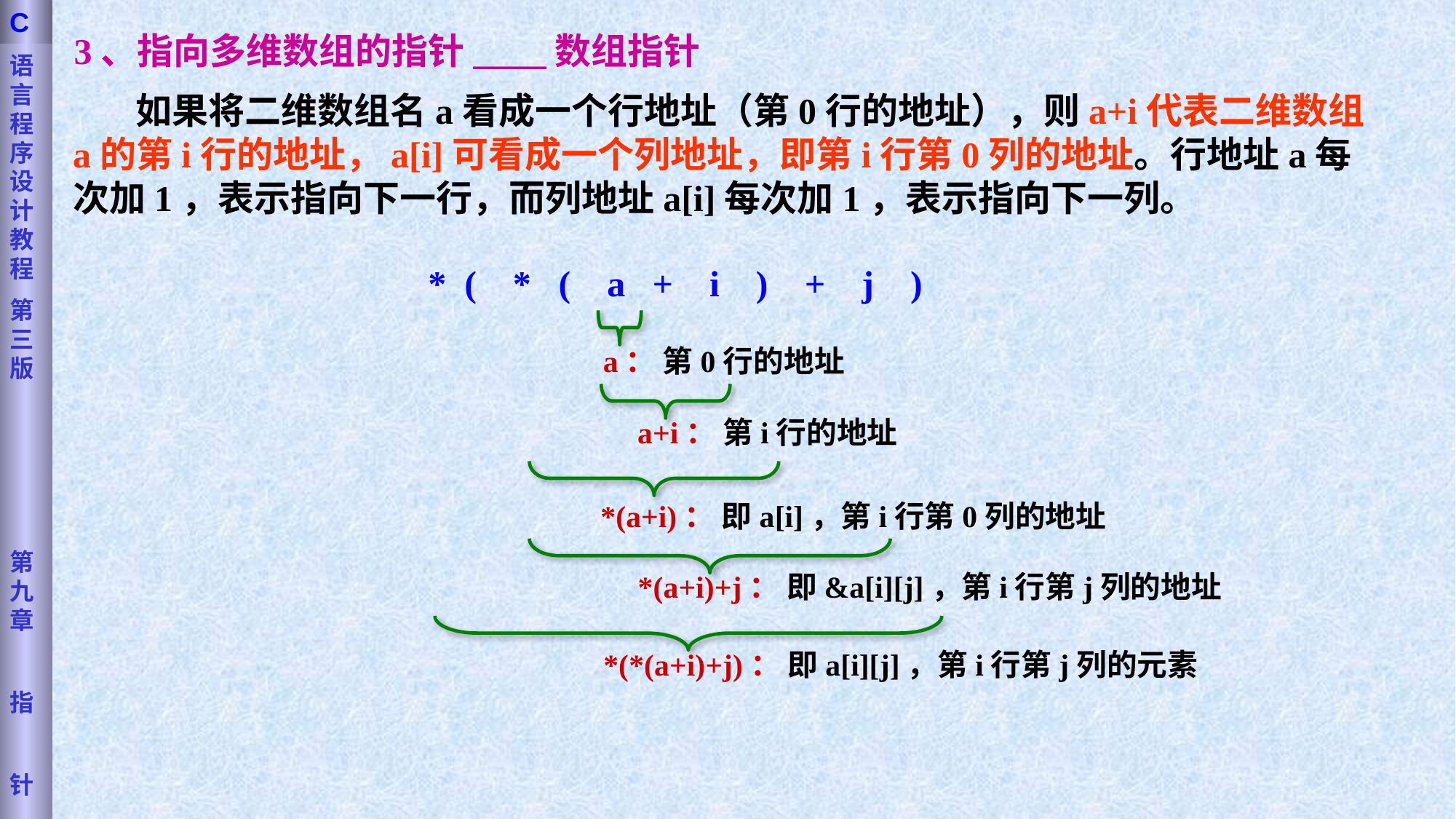

语言程序设计教程
第三版

第九章

指

针
C
3、指向多维数组的指针____数组指针
        如果将二维数组名a看成一个行地址（第0行的地址），则a+i代表二维数组a的第i行的地址，a[i]可看成一个列地址，即第i行第0列的地址。行地址a每次加1，表示指向下一行，而列地址a[i]每次加1，表示指向下一列。
*  (    *   (    a   +    i    )    +    j    )

a： 第0行的地址

a+i： 第i行的地址
*(a+i)： 即a[i]，第i行第0列的地址
*(a+i)+j： 即&a[i][j]，第i行第j列的地址
*(*(a+i)+j)： 即a[i][j]，第i行第j列的元素